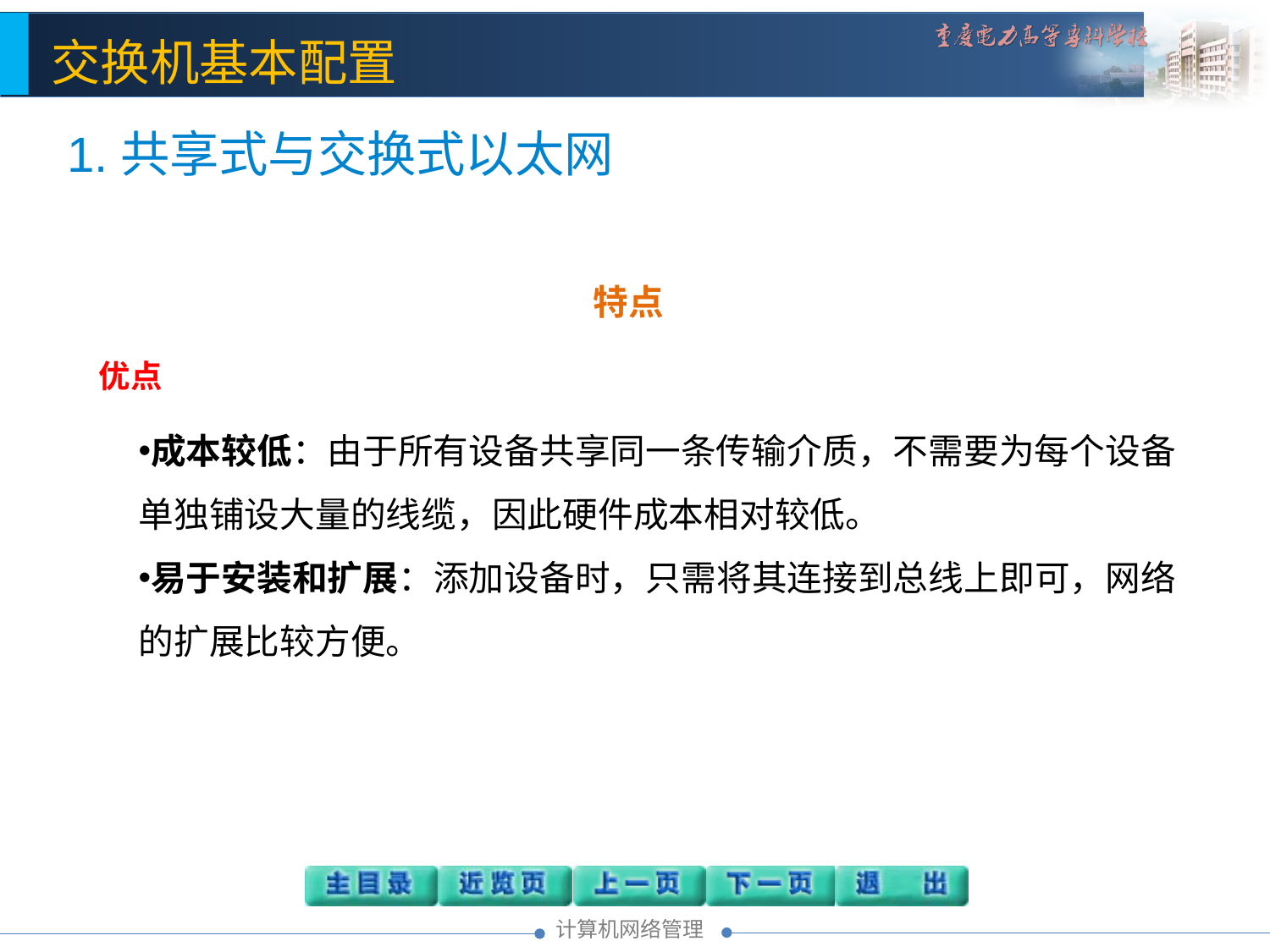

1.共享式与交换式以太网
特点
优点
成本较低：由于所有设备共享同一条传输介质，不需要为每个设备单独铺设大量的线缆，因此硬件成本相对较低。
易于安装和扩展：添加设备时，只需将其连接到总线上即可，网络的扩展比较方便。